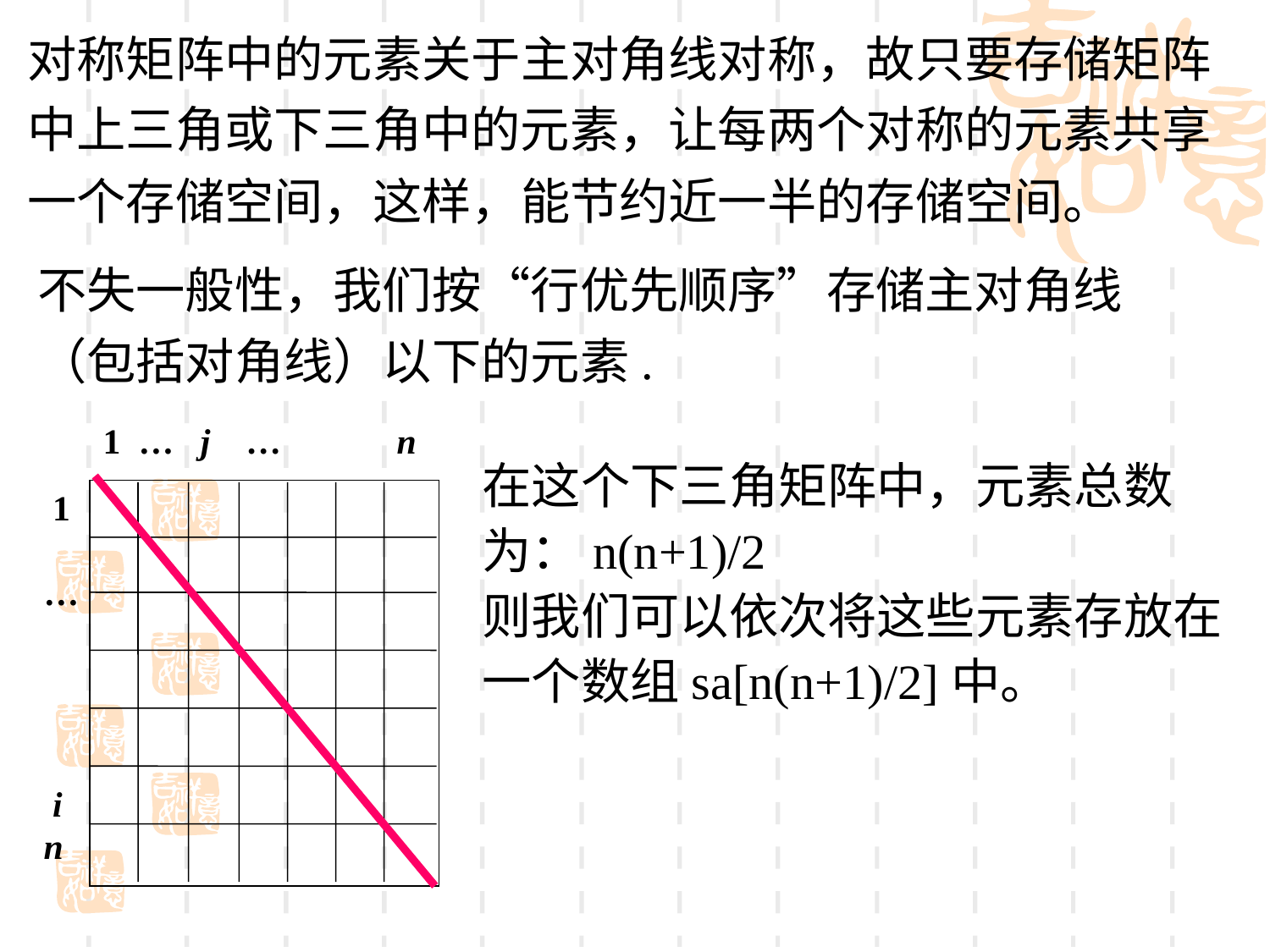

对称矩阵中的元素关于主对角线对称，故只要存储矩阵中上三角或下三角中的元素，让每两个对称的元素共享一个存储空间，这样，能节约近一半的存储空间。
不失一般性，我们按“行优先顺序”存储主对角线（包括对角线）以下的元素.
1  …   j    …             n
在这个下三角矩阵中，元素总数为：n(n+1)/2
则我们可以依次将这些元素存放在一个数组sa[n(n+1)/2]中。

  1

 …

  i
 n